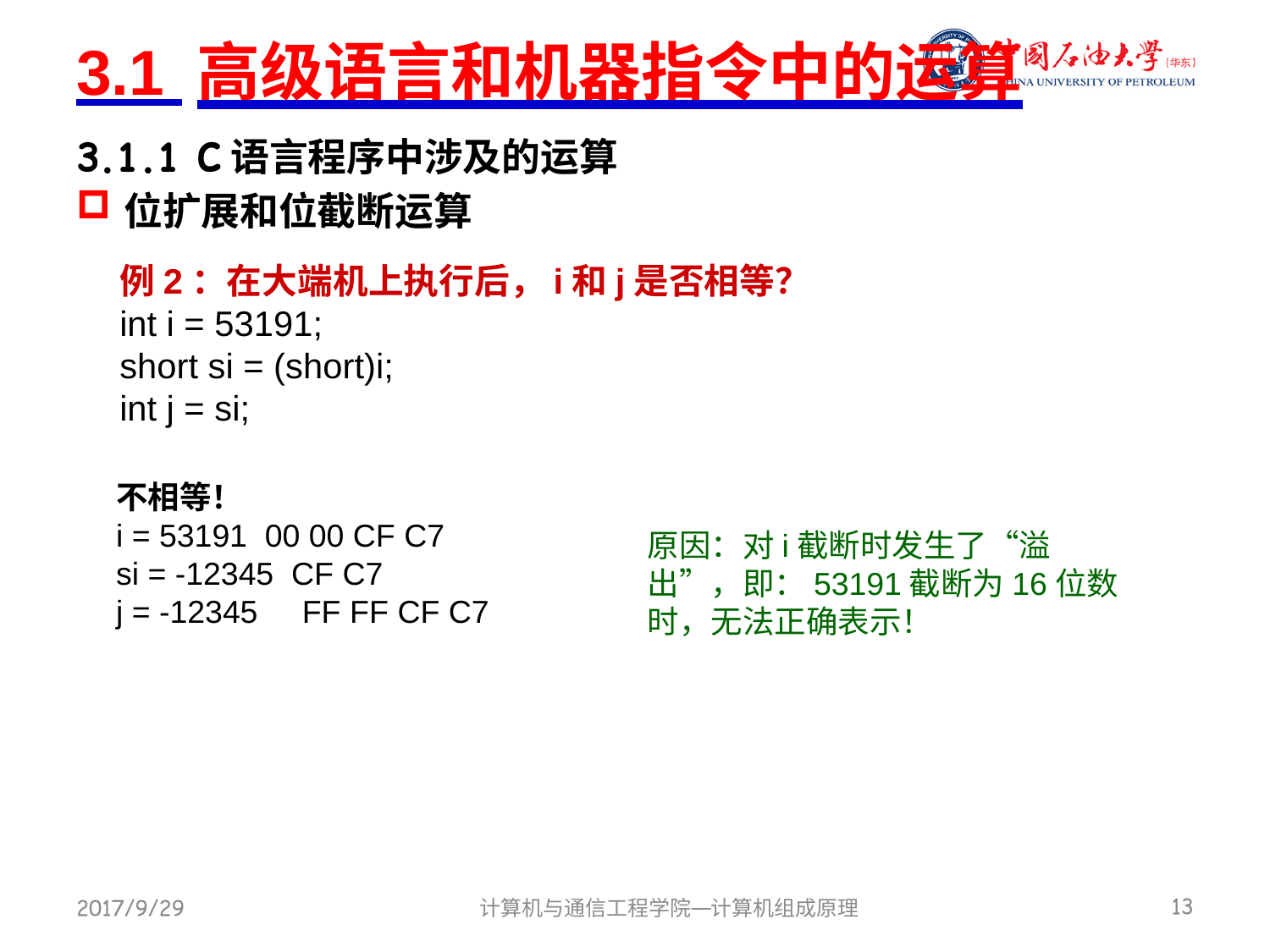

# 3.1 高级语言和机器指令中的运算
3.1.1 C语言程序中涉及的运算
位扩展和位截断运算
例2：在大端机上执行后，i和j是否相等？
int i = 53191;
short si = (short)i;
int j = si;
不相等！
i = 53191  00 00 CF C7
si = -12345  CF C7
j = -12345     FF FF CF C7
原因：对i截断时发生了“溢出”，即：53191截断为16位数时，无法正确表示！
2017/9/29
计算机与通信工程学院—计算机组成原理
13